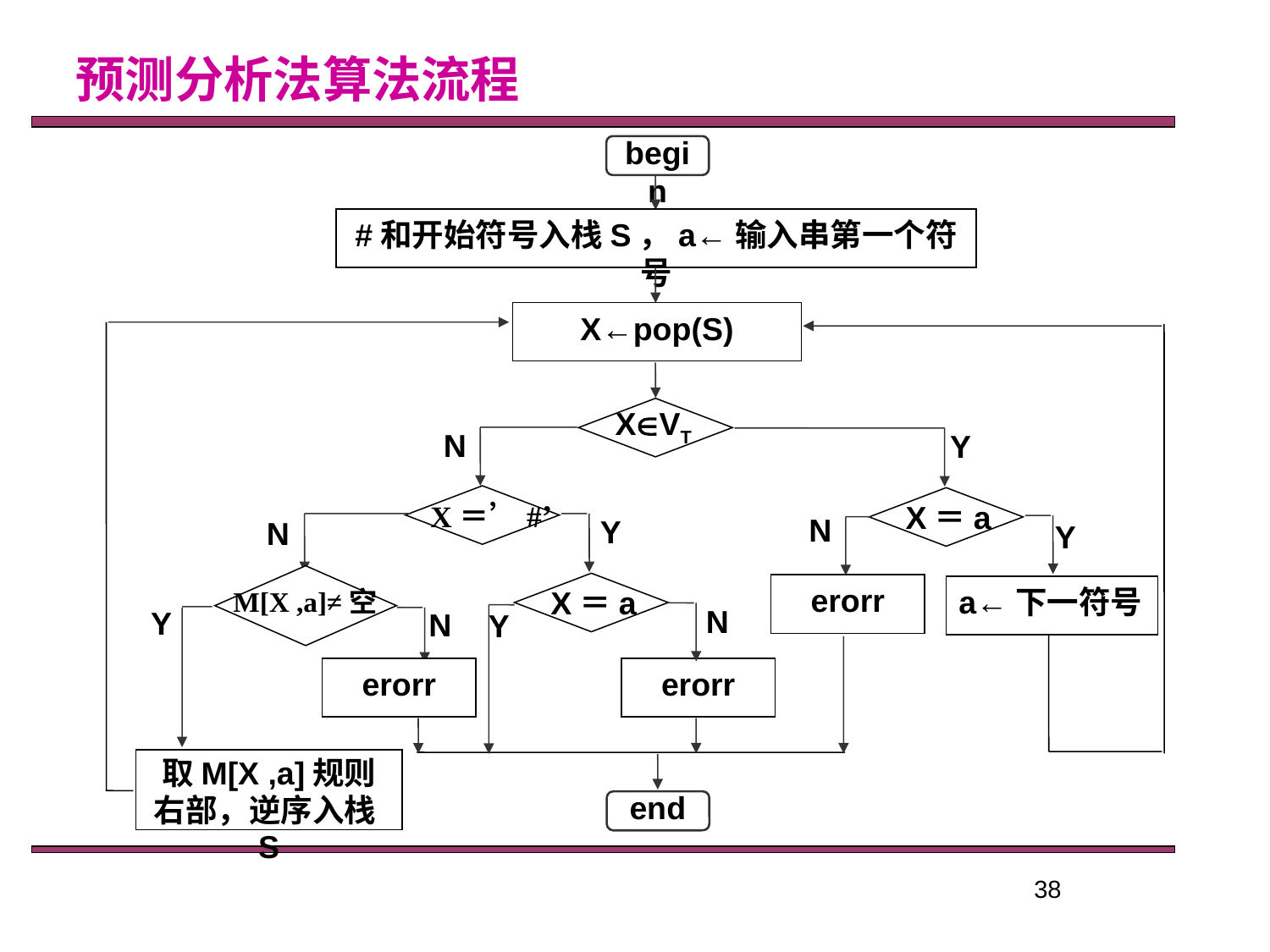

预测分析法算法流程
begin

#和开始符号入栈S，a←输入串第一个符号

X←pop(S)

X∈VT

N
Y

X＝’#’

X＝a
N
Y
N
Y

M[X ,a]≠空

X＝a
erorr
a←下一符号
N
Y
N
Y

erorr
erorr

取M[X ,a]规则右部，逆序入栈S

end

38